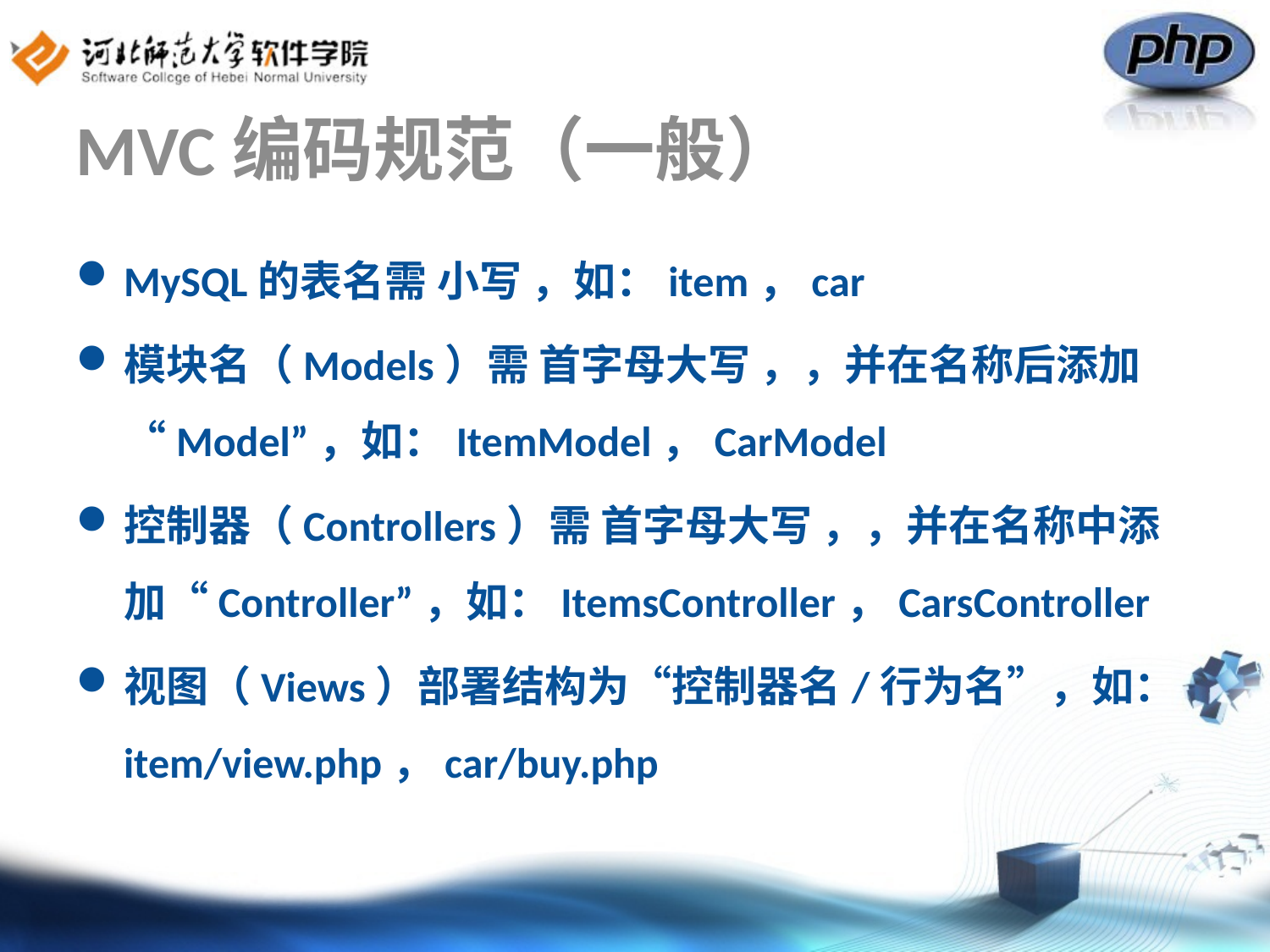

# MVC编码规范（一般）
MySQL的表名需 小写 ，如：item，car
模块名（Models）需 首字母大写 ，，并在名称后添加“Model”，如：ItemModel，CarModel
控制器（Controllers）需 首字母大写 ，，并在名称中添加“Controller”，如：ItemsController，CarsController
视图（Views）部署结构为“控制器名/行为名”，如：item/view.php，car/buy.php